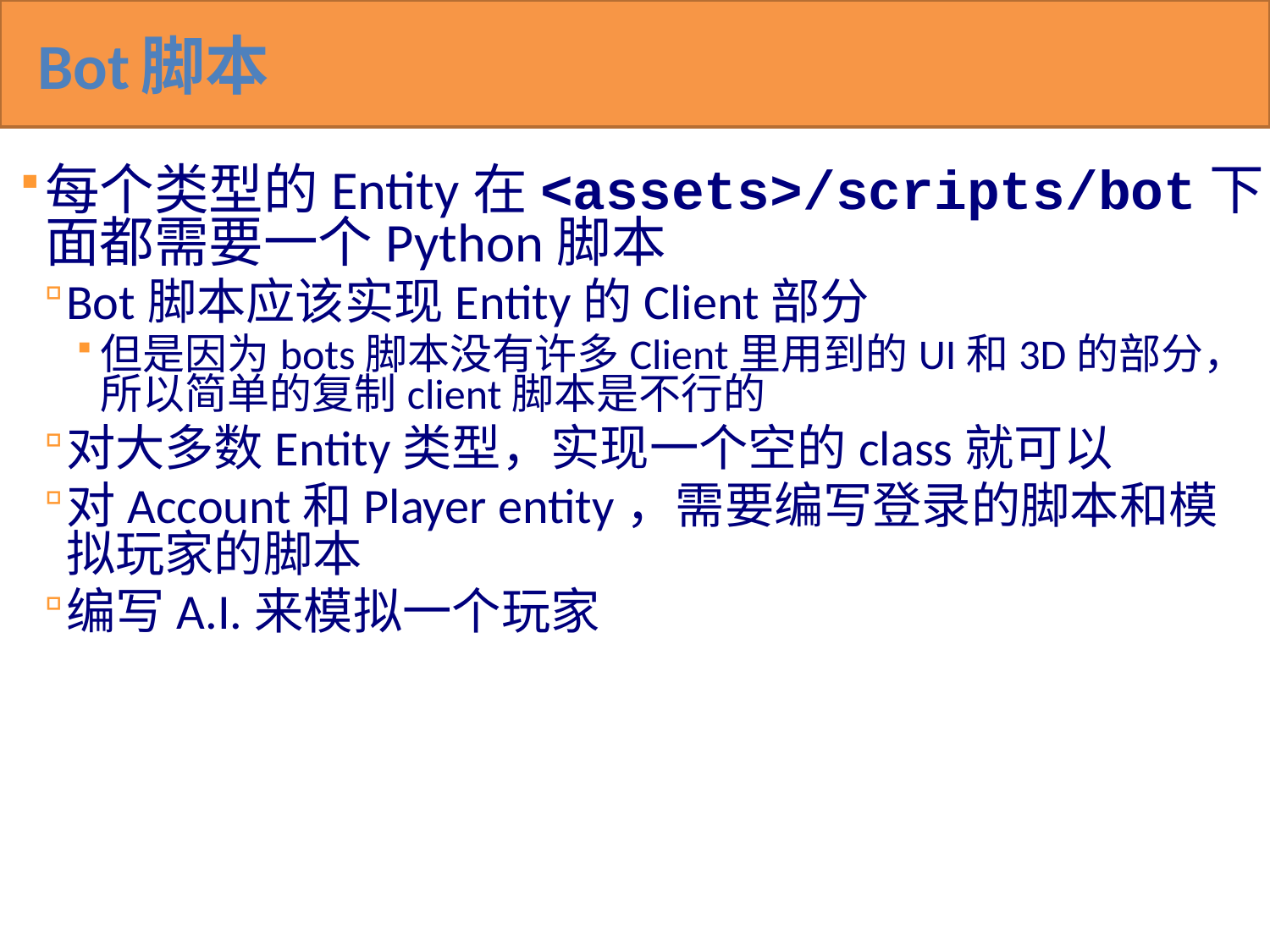

# Bot脚本
每个类型的Entity在<assets>/scripts/bot下面都需要一个Python脚本
Bot脚本应该实现Entity的Client部分
但是因为bots脚本没有许多Client里用到的UI和3D的部分，所以简单的复制client脚本是不行的
对大多数Entity类型，实现一个空的class就可以
对Account和Player entity，需要编写登录的脚本和模拟玩家的脚本
编写A.I.来模拟一个玩家